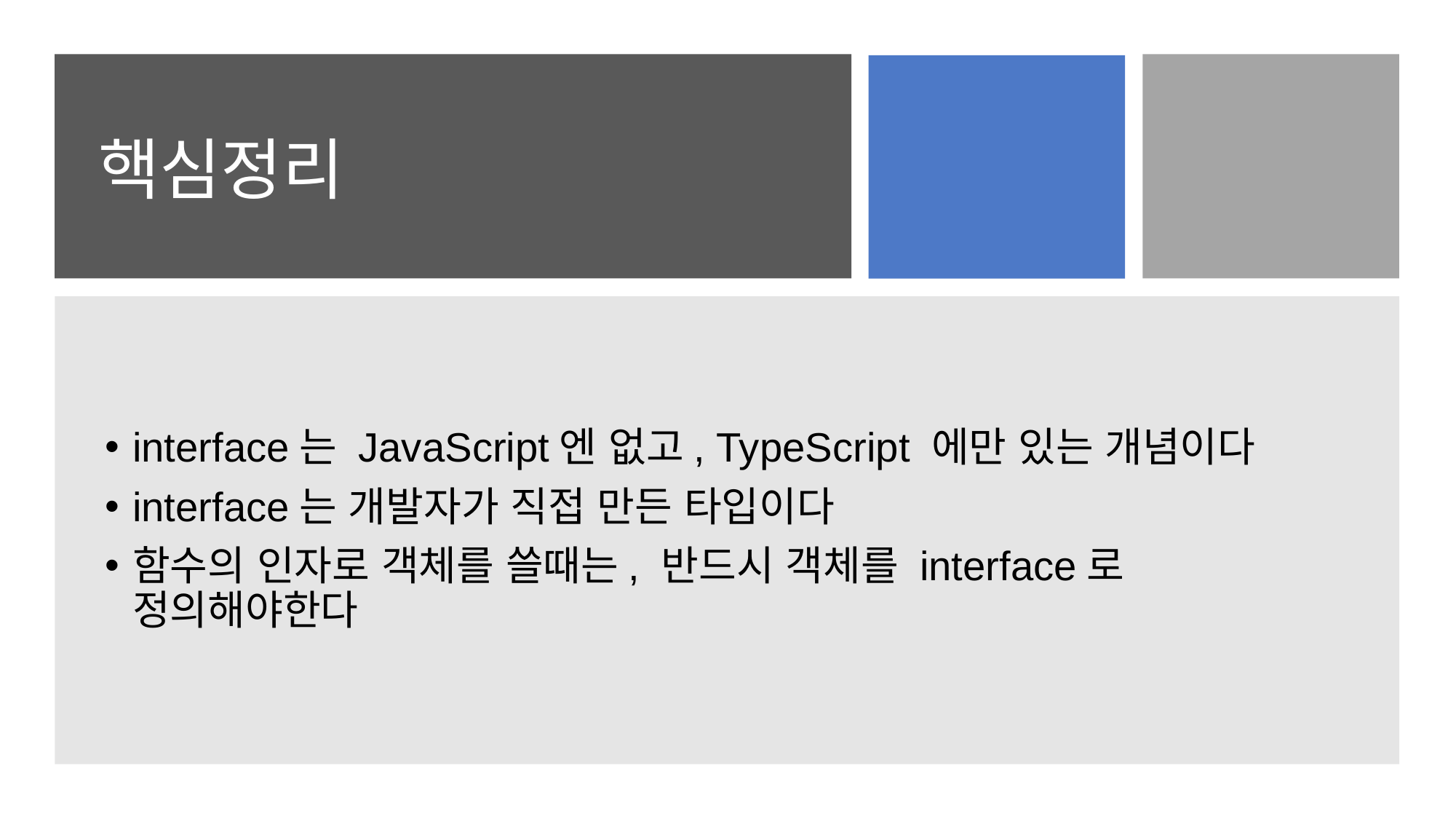

# 핵심정리

interface는 JavaScript엔 없고, TypeScript 에만 있는 개념이다
interface는 개발자가 직접 만든 타입이다
함수의 인자로 객체를 쓸때는, 반드시 객체를 interface로 정의해야한다